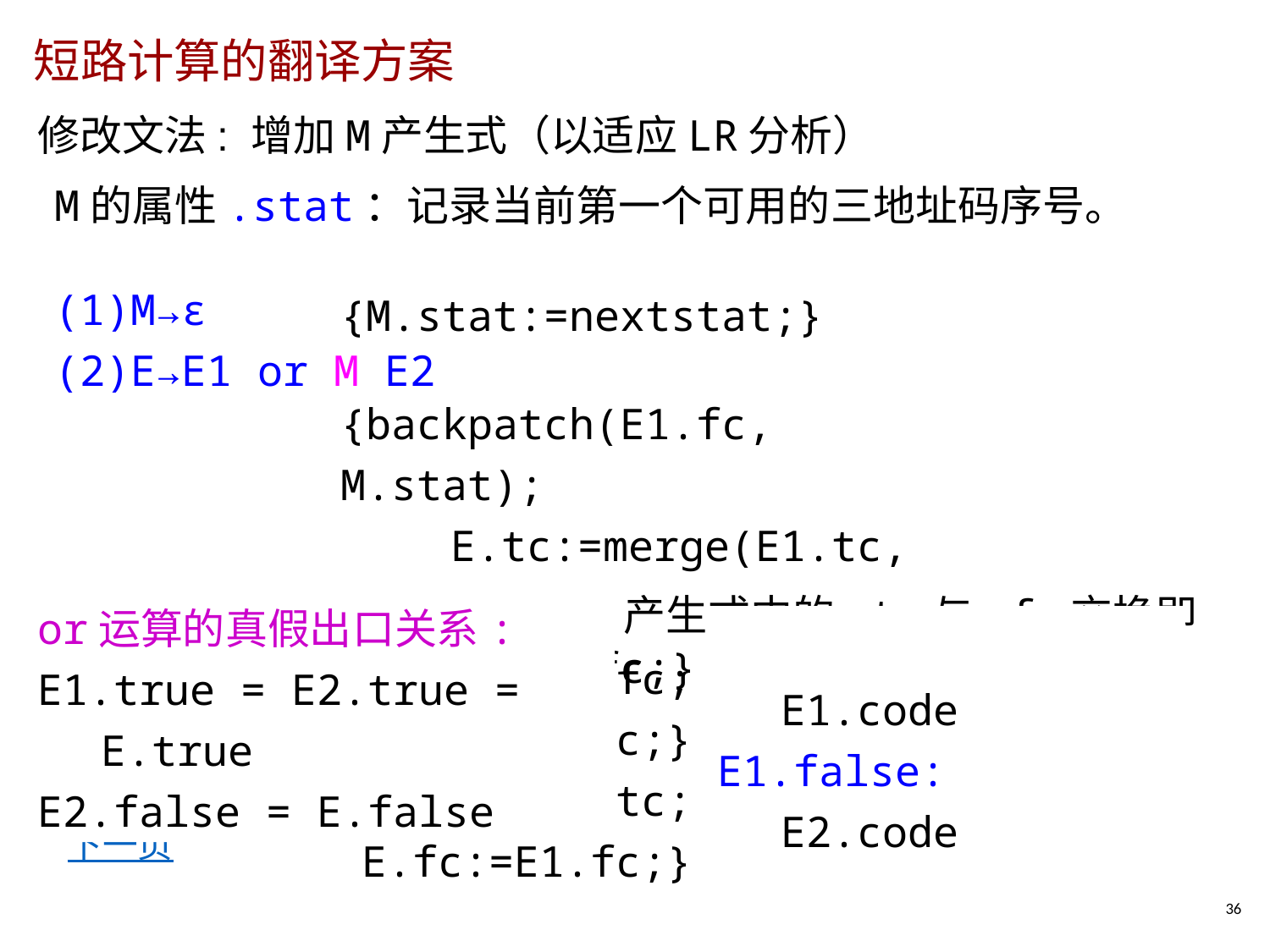

# 短路计算的翻译方案
修改文法: 增加M产生式（以适应LR分析）
M的属性.stat：记录当前第一个可用的三地址码序号。
(1)M→ε
(2)E→E1 or M E2

(3)  |E1 and M E2
(4)  |not E1
(5)  |(E1)
{M.stat:=nextstat;}
{backpatch(E1.fc, M.stat);
 E.tc:=merge(E1.tc, E2.tc);
 E.fc:=E2.fc;}
（将or产生式中的.tc与.fc交换即得）
or运算的真假出口关系:
E1.true = E2.true = E.true
E2.false = E.false
			E1.code
E1.false: 	E2.code
{E.tc:=E1.fc; E.fc:=E1.tc;}
{E.tc:=E1.tc; E.fc:=E1.fc;}
下一页
36